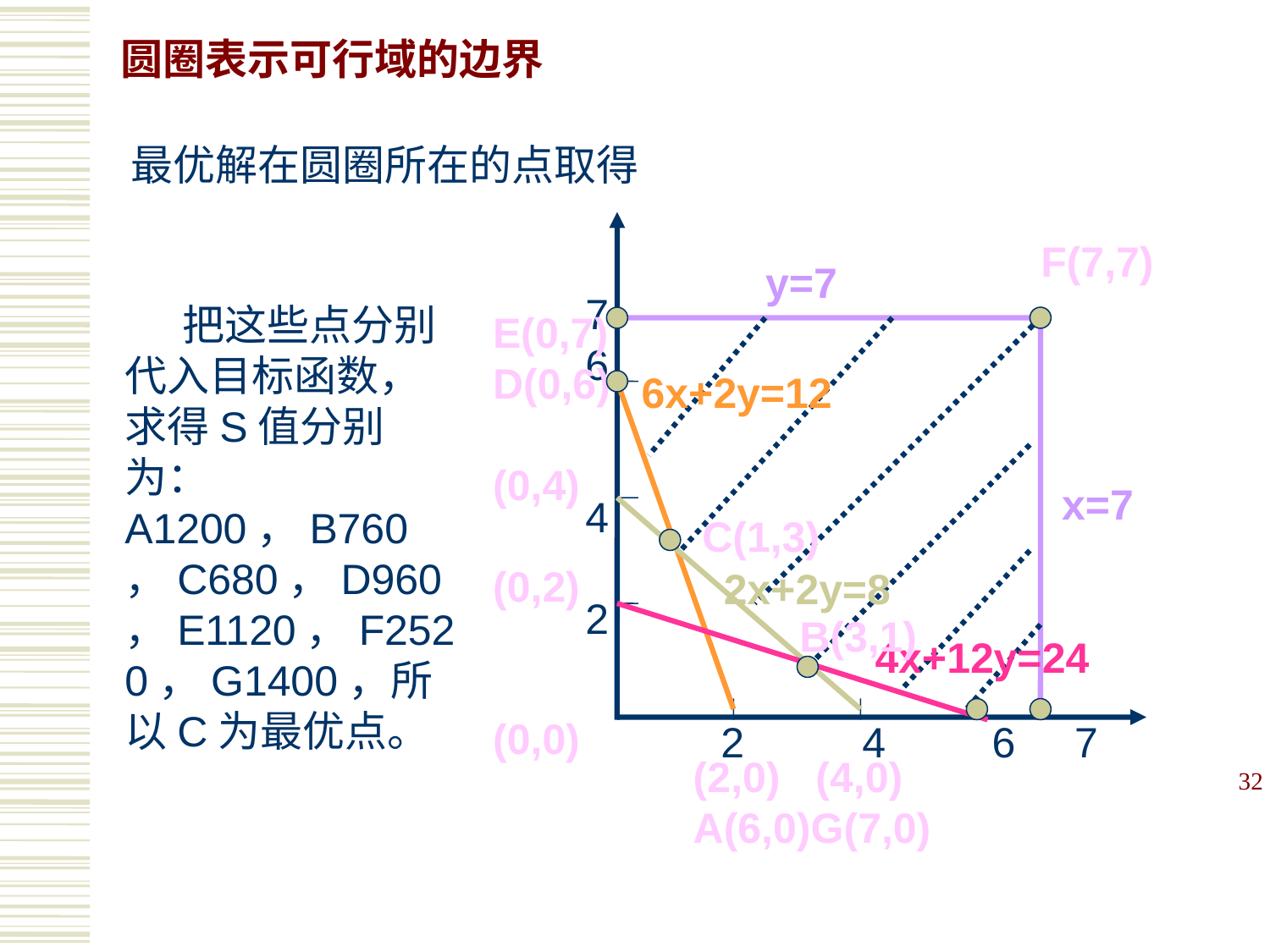

圆圈表示可行域的边界
最优解在圆圈所在的点取得

F(7,7)
y=7
7
6

4

2
     把这些点分别代入目标函数，求得S值分别为：
A1200，B760，C680，D960，E1120，F2520，G1400，所以C为最优点。
E(0,7)
D(0,6)

(0,4)

(0,2)

(0,0)

6x+2y=12

x=7

C(1,3)

2x+2y=8

B(3,1)
4x+12y=24

2          4         6     7

32
(2,0)   (4,0) A(6,0)G(7,0)